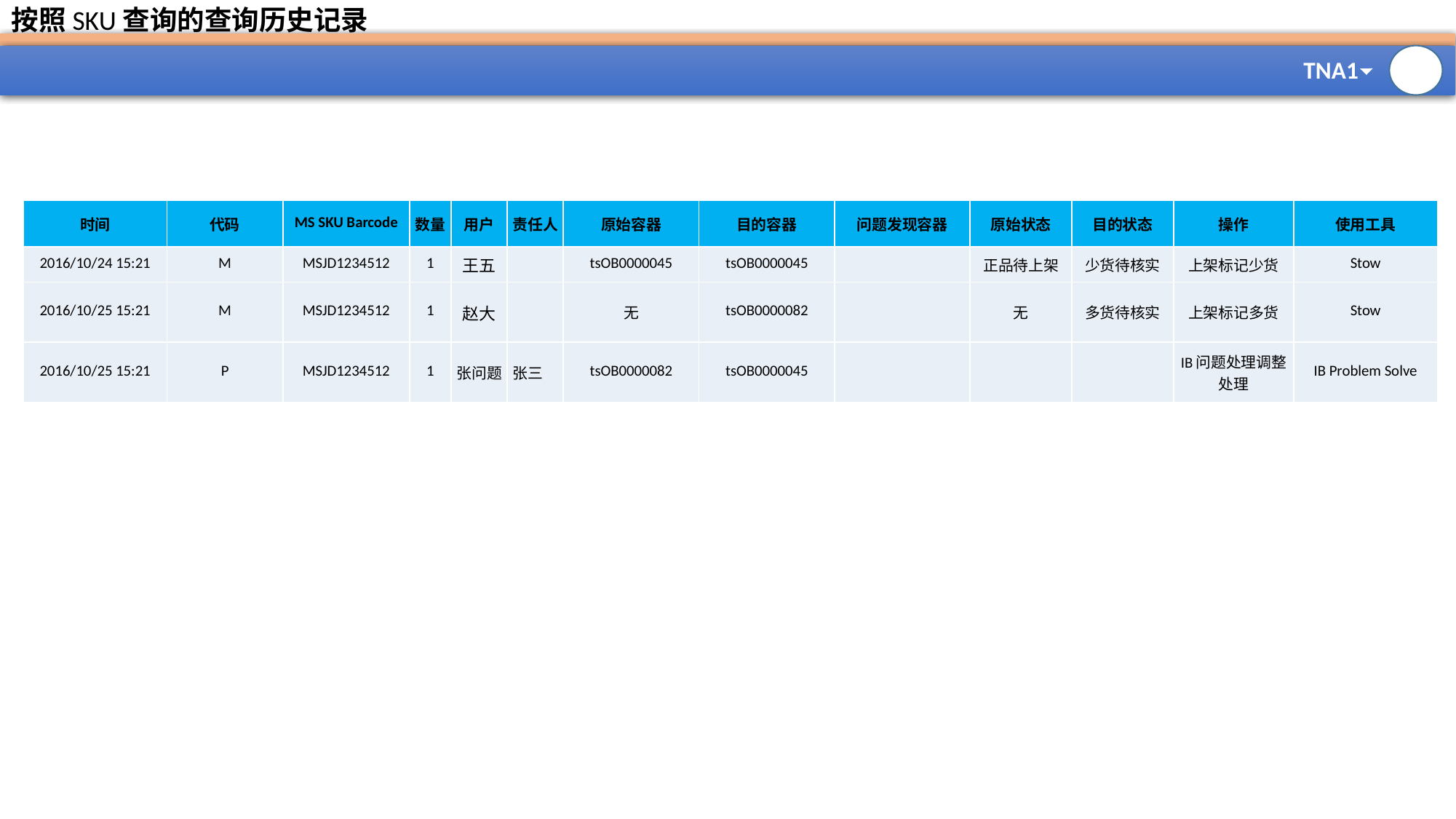

# 按照SKU查询的查询历史记录
| 时间 | 代码 | MS SKU Barcode | 数量 | 用户 | 责任人 | 原始容器 | 目的容器 | 问题发现容器 | 原始状态 | 目的状态 | 操作 | 使用工具 |
| --- | --- | --- | --- | --- | --- | --- | --- | --- | --- | --- | --- | --- |
| 2016/10/24 15:21 | M | MSJD1234512 | 1 | 王五 |  | tsOB0000045 | tsOB0000045 |  | 正品待上架 | 少货待核实 | 上架标记少货 | Stow |
| 2016/10/25 15:21 | M | MSJD1234512 | 1 | 赵大 |  | 无 | tsOB0000082 |  | 无 | 多货待核实 | 上架标记多货 | Stow |
| 2016/10/25 15:21 | P | MSJD1234512 | 1 | 张问题 | 张三 | tsOB0000082 | tsOB0000045 |  |  |  | IB问题处理调整处理 | IB Problem Solve |